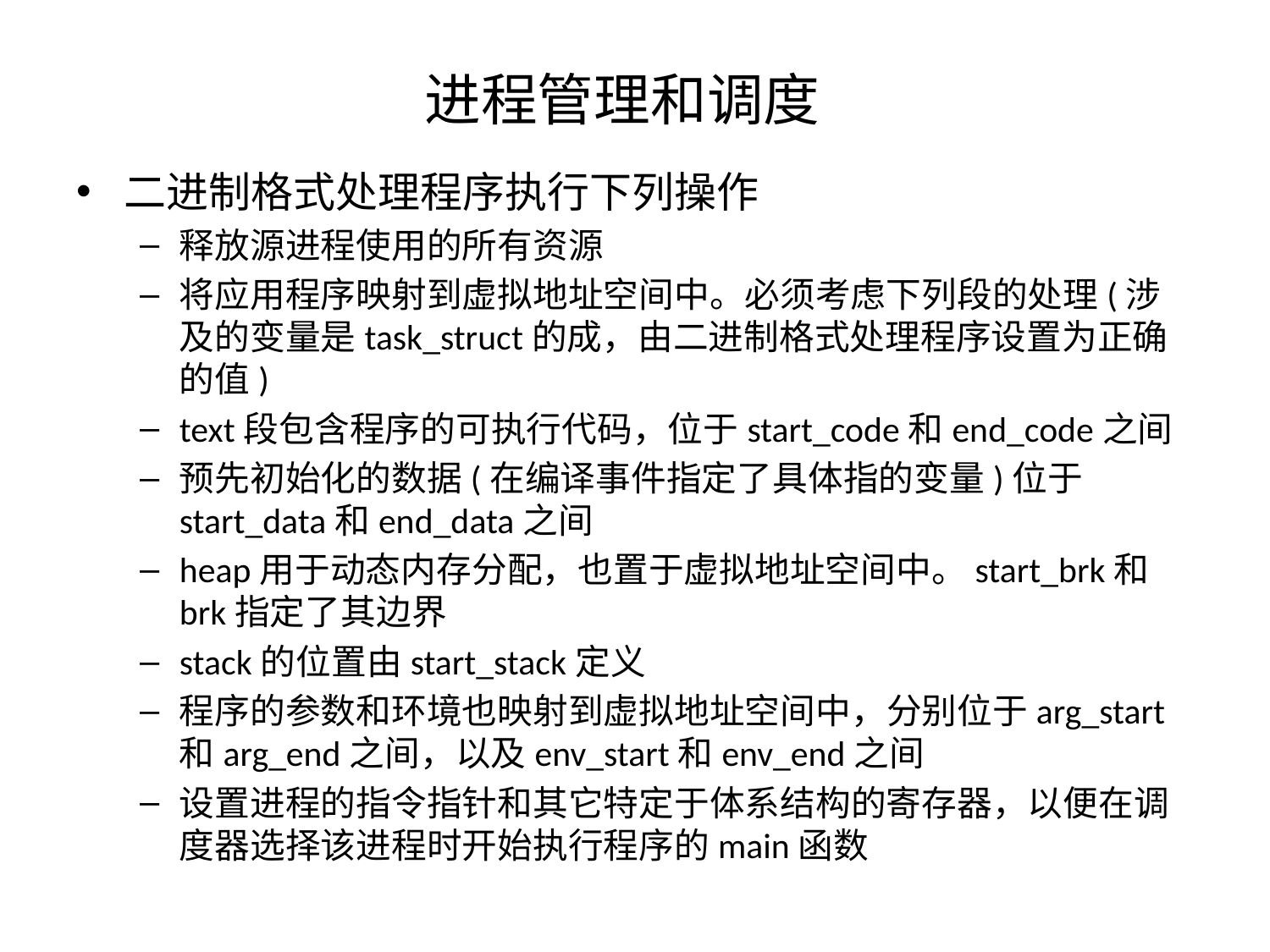

# 进程管理和调度
二进制格式处理程序执行下列操作
释放源进程使用的所有资源
将应用程序映射到虚拟地址空间中。必须考虑下列段的处理(涉及的变量是task_struct的成，由二进制格式处理程序设置为正确的值)
text段包含程序的可执行代码，位于start_code和end_code之间
预先初始化的数据(在编译事件指定了具体指的变量)位于start_data和end_data之间
heap用于动态内存分配，也置于虚拟地址空间中。start_brk和brk指定了其边界
stack的位置由start_stack定义
程序的参数和环境也映射到虚拟地址空间中，分别位于arg_start和arg_end之间，以及env_start和env_end之间
设置进程的指令指针和其它特定于体系结构的寄存器，以便在调度器选择该进程时开始执行程序的main函数